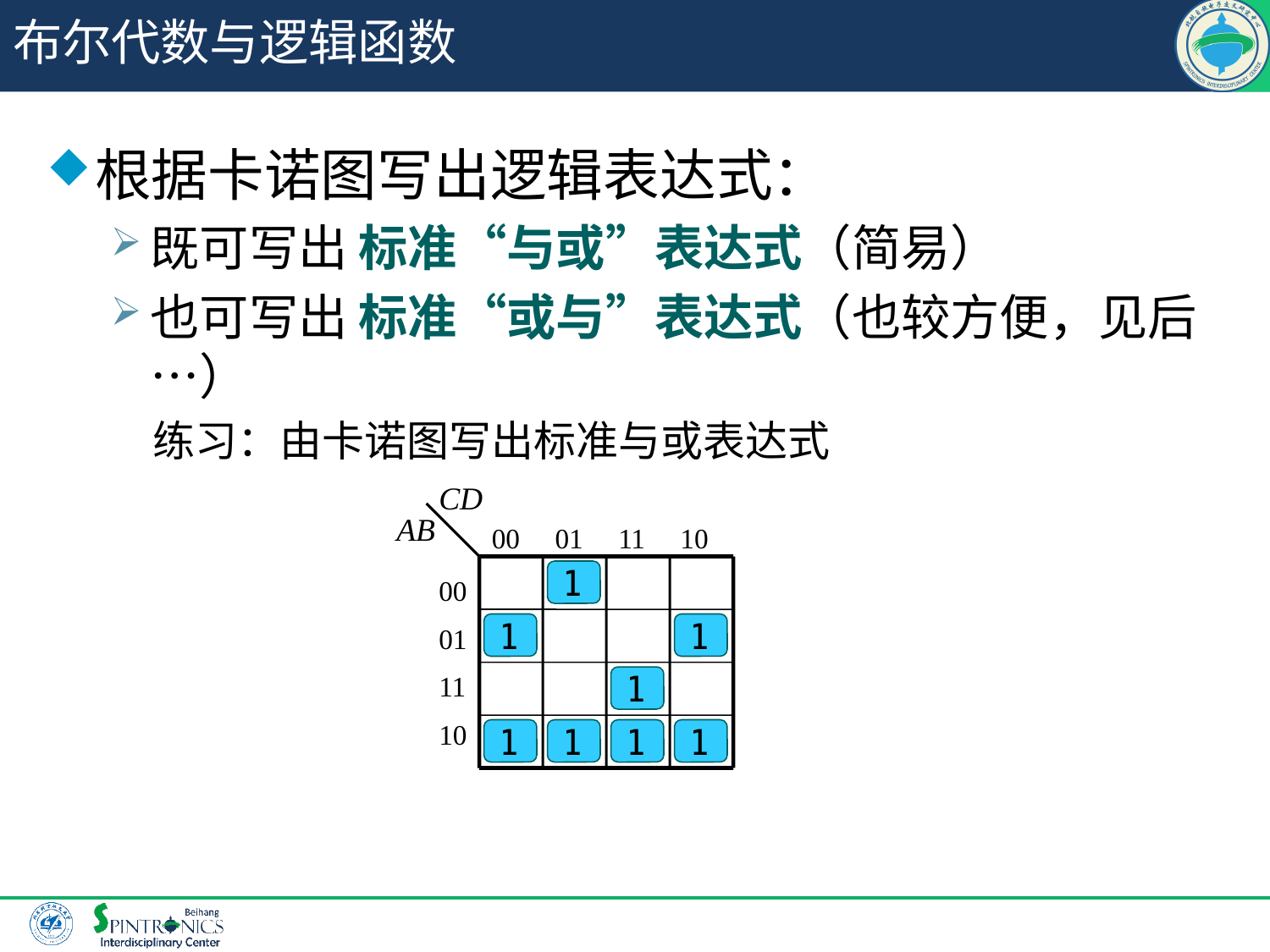

# 布尔代数与逻辑函数
根据卡诺图写出逻辑表达式：
既可写出 标准“与或”表达式（简易）
也可写出 标准“或与”表达式（也较方便，见后…）
练习：由卡诺图写出标准与或表达式
CD
AB

00     01     11     10

00
01
11
10

1

1

1

1

1

1

1

1
78